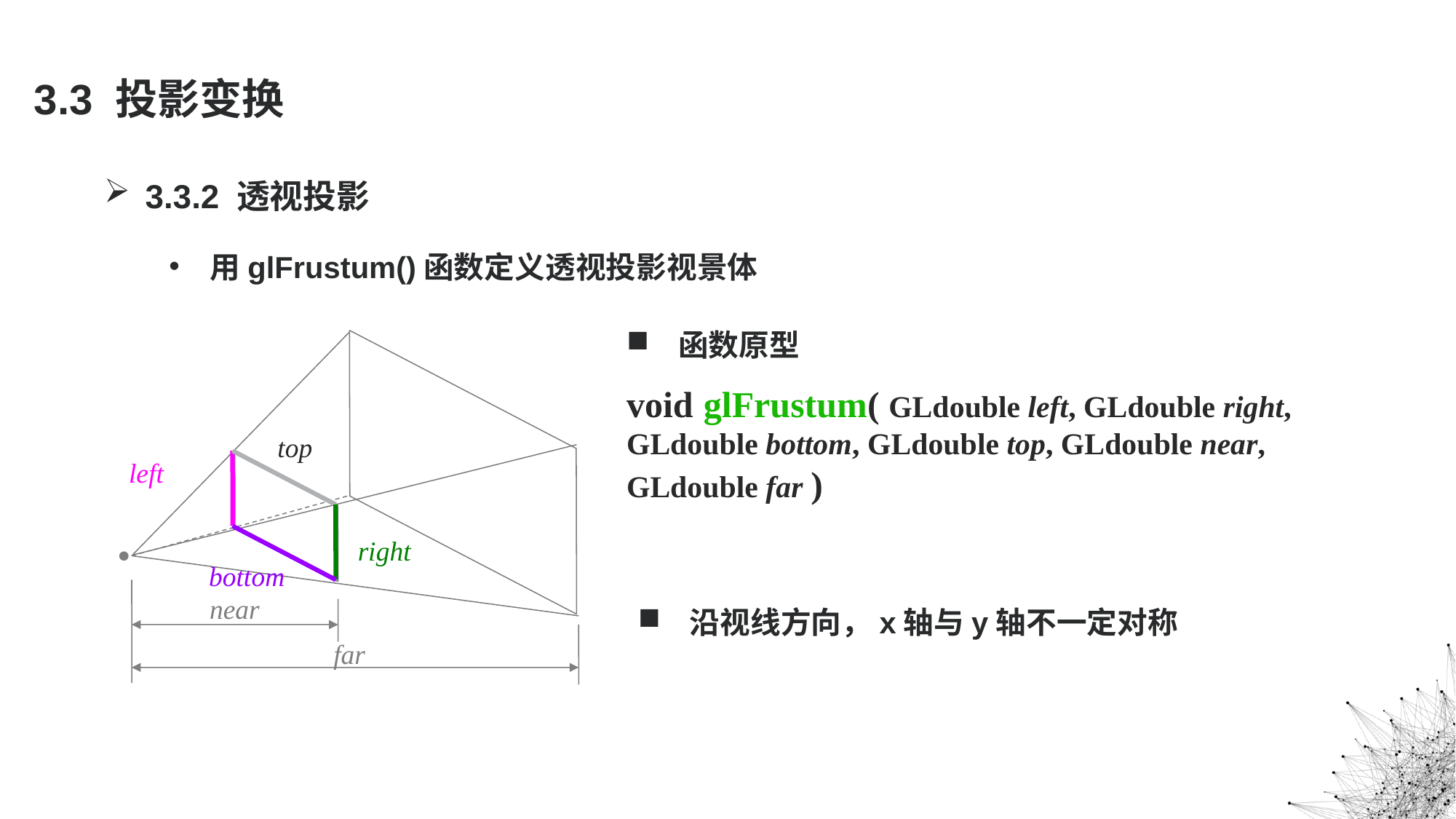

# 3.3 投影变换
3.3.2 透视投影
用glFrustum()函数定义透视投影视景体

函数原型
void glFrustum( GLdouble left, GLdouble right, GLdouble bottom, GLdouble top, GLdouble near, GLdouble far )

top

left

right
•
bottom

near

沿视线方向，x轴与y轴不一定对称

far